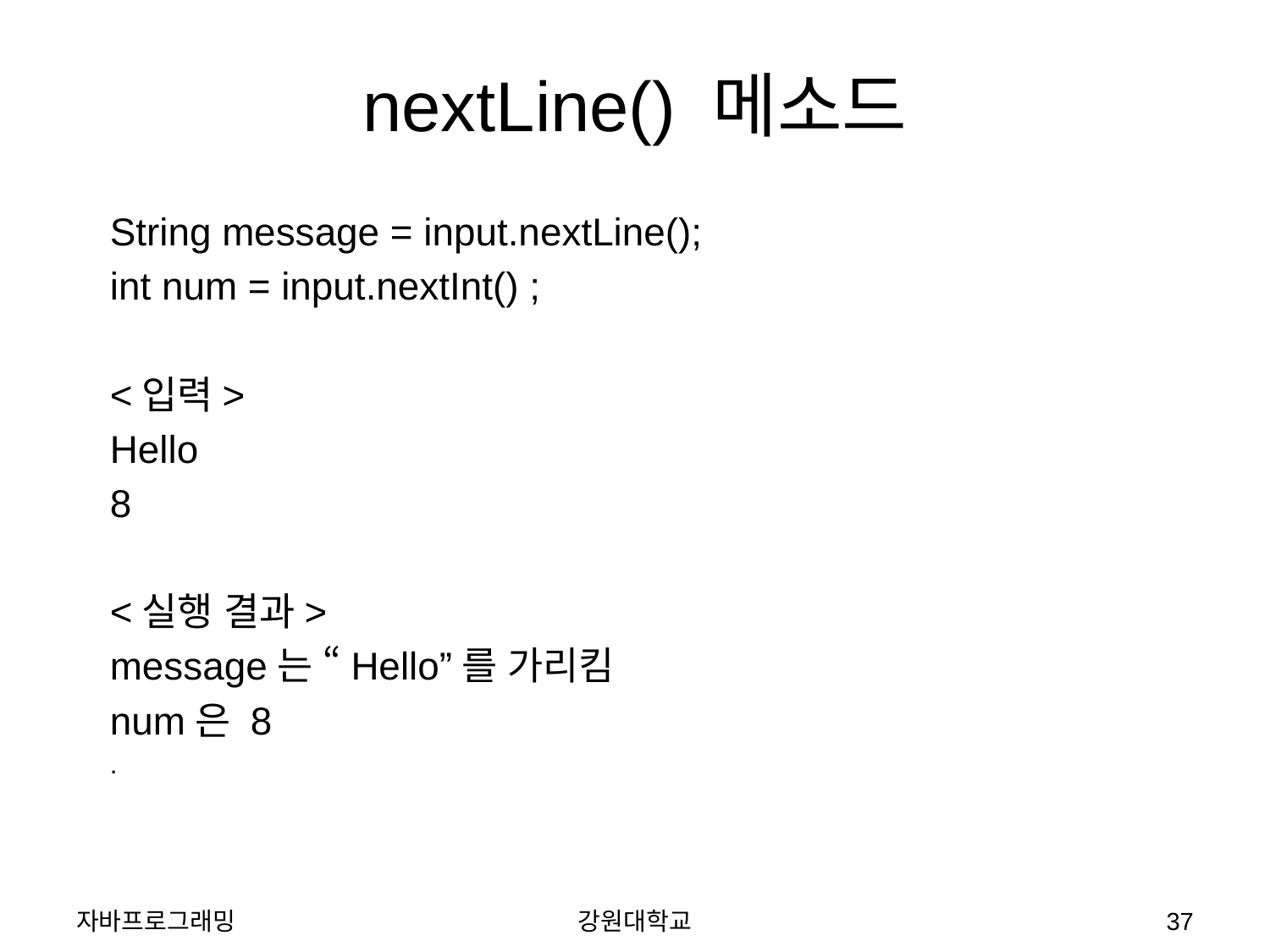

# nextLine() 메소드
String message = input.nextLine();
int num = input.nextInt() ;

<입력>
Hello
8

<실행 결과>
message는 “Hello”를 가리킴
num은 8
.

자바프로그래밍
강원대학교
37